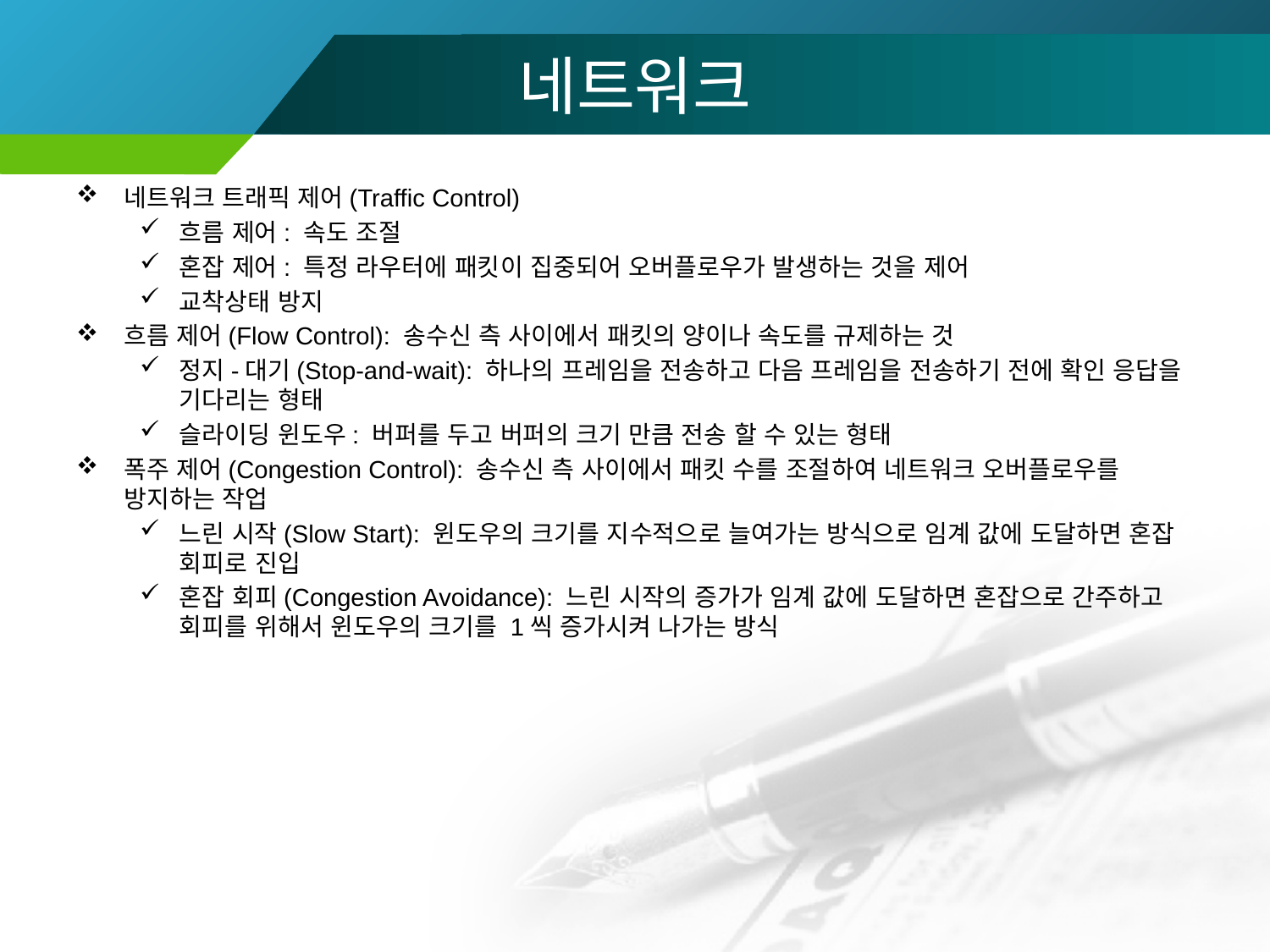

# 네트워크
네트워크 트래픽 제어(Traffic Control)
흐름 제어: 속도 조절
혼잡 제어: 특정 라우터에 패킷이 집중되어 오버플로우가 발생하는 것을 제어
교착상태 방지
흐름 제어(Flow Control): 송수신 측 사이에서 패킷의 양이나 속도를 규제하는 것
정지-대기(Stop-and-wait): 하나의 프레임을 전송하고 다음 프레임을 전송하기 전에 확인 응답을 기다리는 형태
슬라이딩 윈도우: 버퍼를 두고 버퍼의 크기 만큼 전송 할 수 있는 형태
폭주 제어(Congestion Control): 송수신 측 사이에서 패킷 수를 조절하여 네트워크 오버플로우를 방지하는 작업
느린 시작(Slow Start): 윈도우의 크기를 지수적으로 늘여가는 방식으로 임계 값에 도달하면 혼잡 회피로 진입
혼잡 회피(Congestion Avoidance): 느린 시작의 증가가 임계 값에 도달하면 혼잡으로 간주하고 회피를 위해서 윈도우의 크기를 1씩 증가시켜 나가는 방식